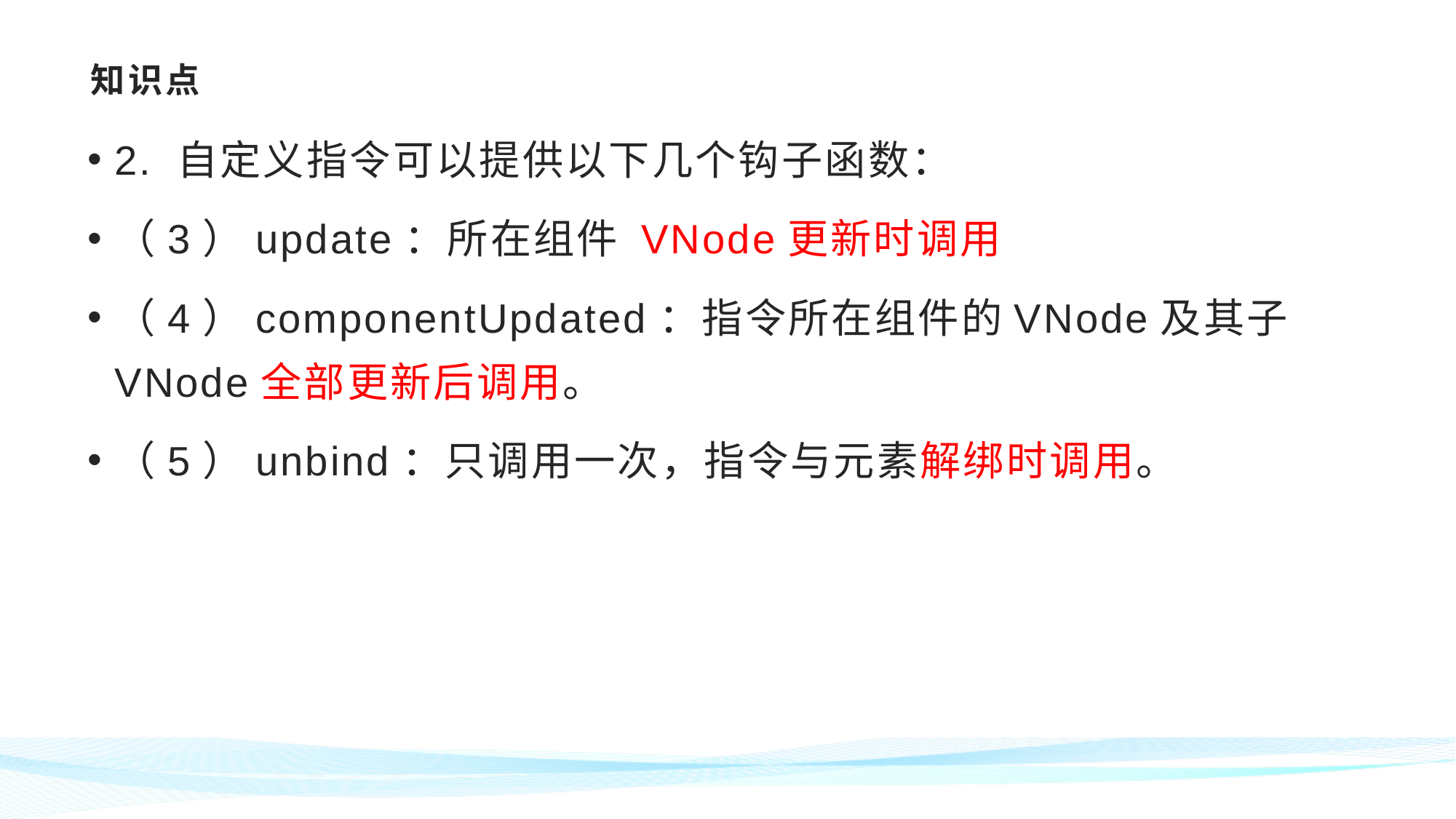

# 知识点
2. 自定义指令可以提供以下几个钩子函数：
（3）update：所在组件 VNode更新时调用
（4）componentUpdated：指令所在组件的VNode及其子VNode全部更新后调用。
（5）unbind：只调用一次，指令与元素解绑时调用。